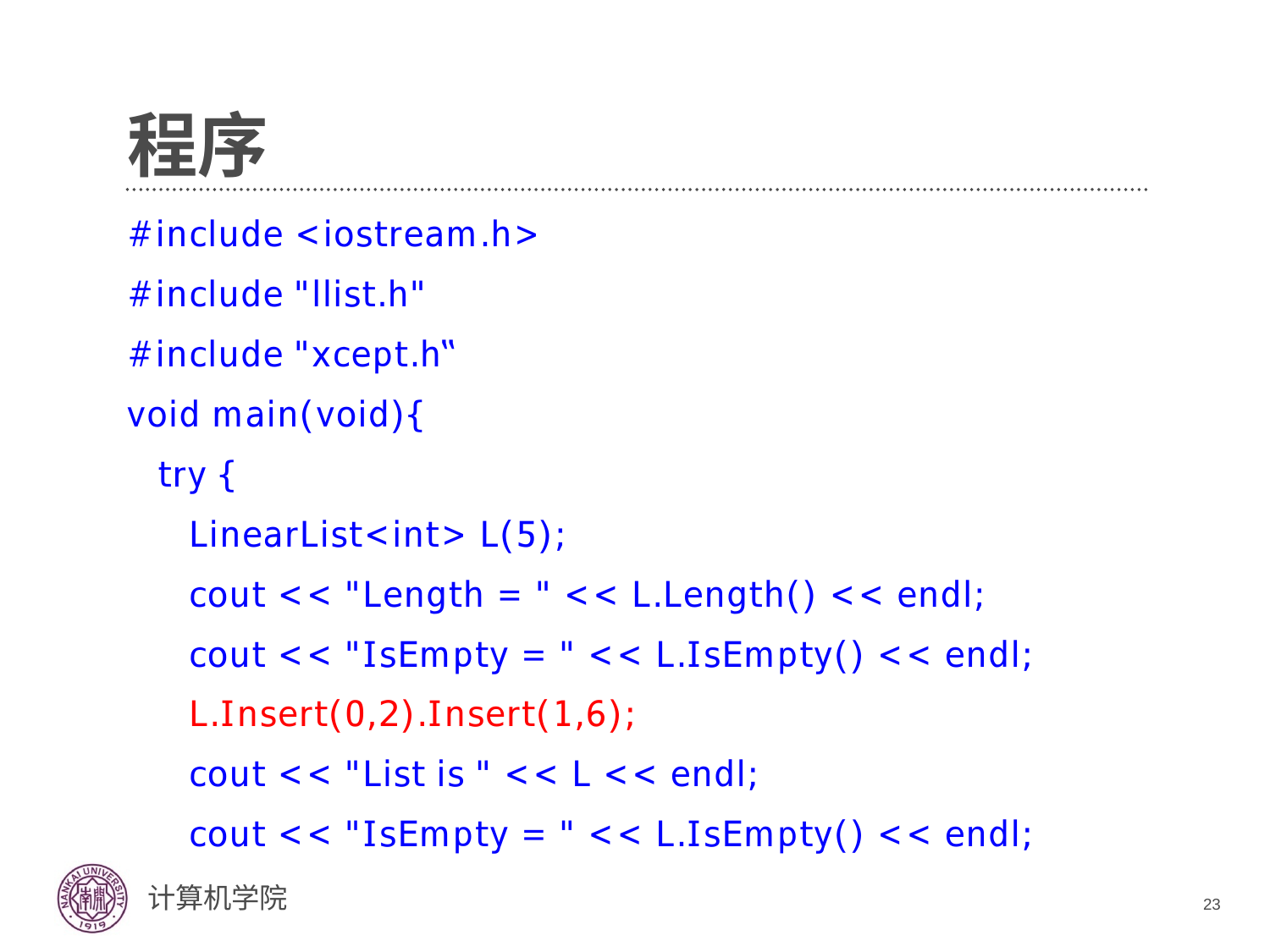

# 程序
#include <iostream.h>
#include "llist.h"
#include "xcept.h“
void main(void){
   try {
      LinearList<int> L(5);
      cout << "Length = " << L.Length() << endl;
      cout << "IsEmpty = " << L.IsEmpty() << endl;
      L.Insert(0,2).Insert(1,6);
      cout << "List is " << L << endl;
      cout << "IsEmpty = " << L.IsEmpty() << endl;
23